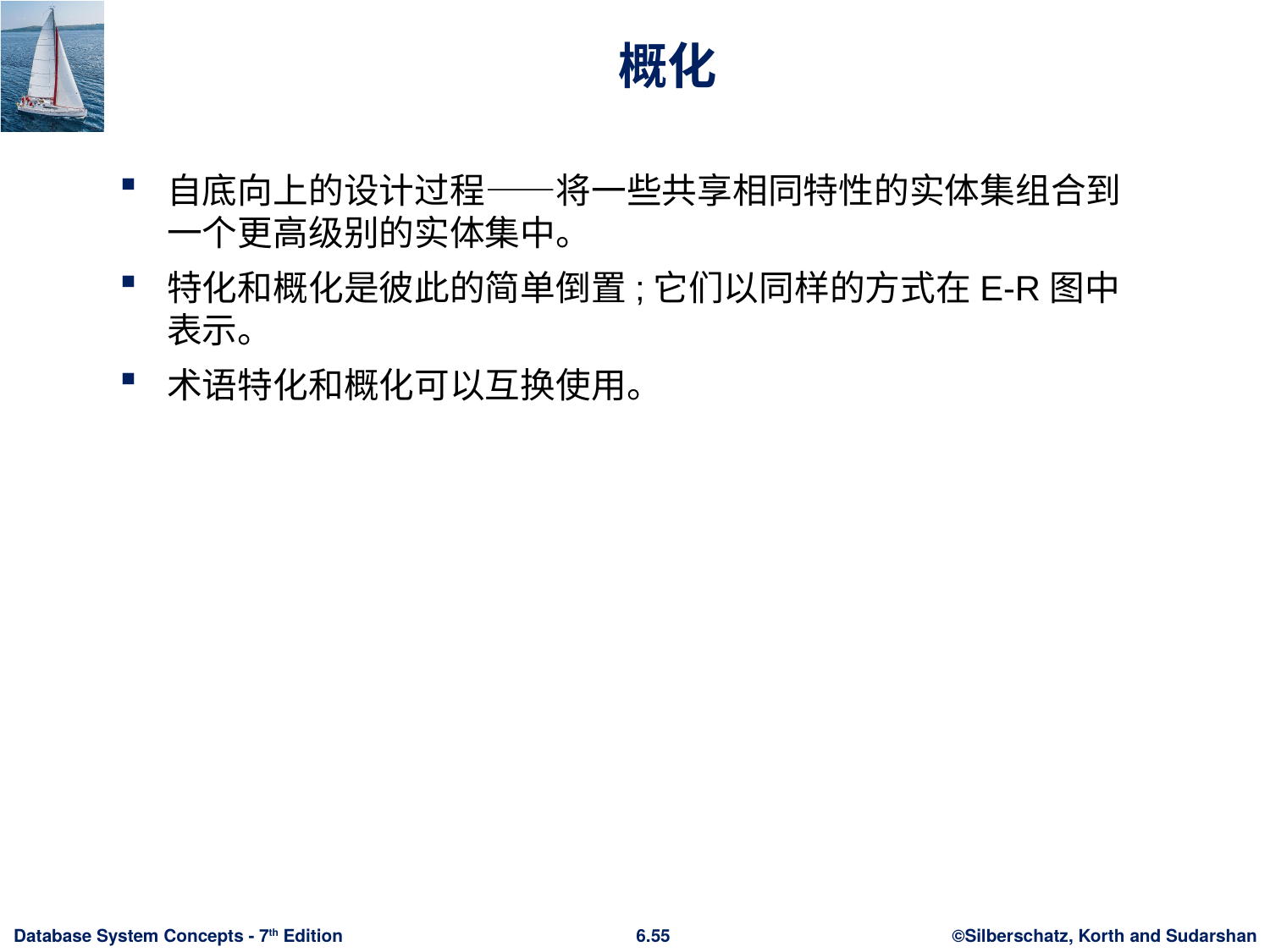

# 概化
自底向上的设计过程——将一些共享相同特性的实体集组合到一个更高级别的实体集中。
特化和概化是彼此的简单倒置;它们以同样的方式在E-R图中表示。
术语特化和概化可以互换使用。